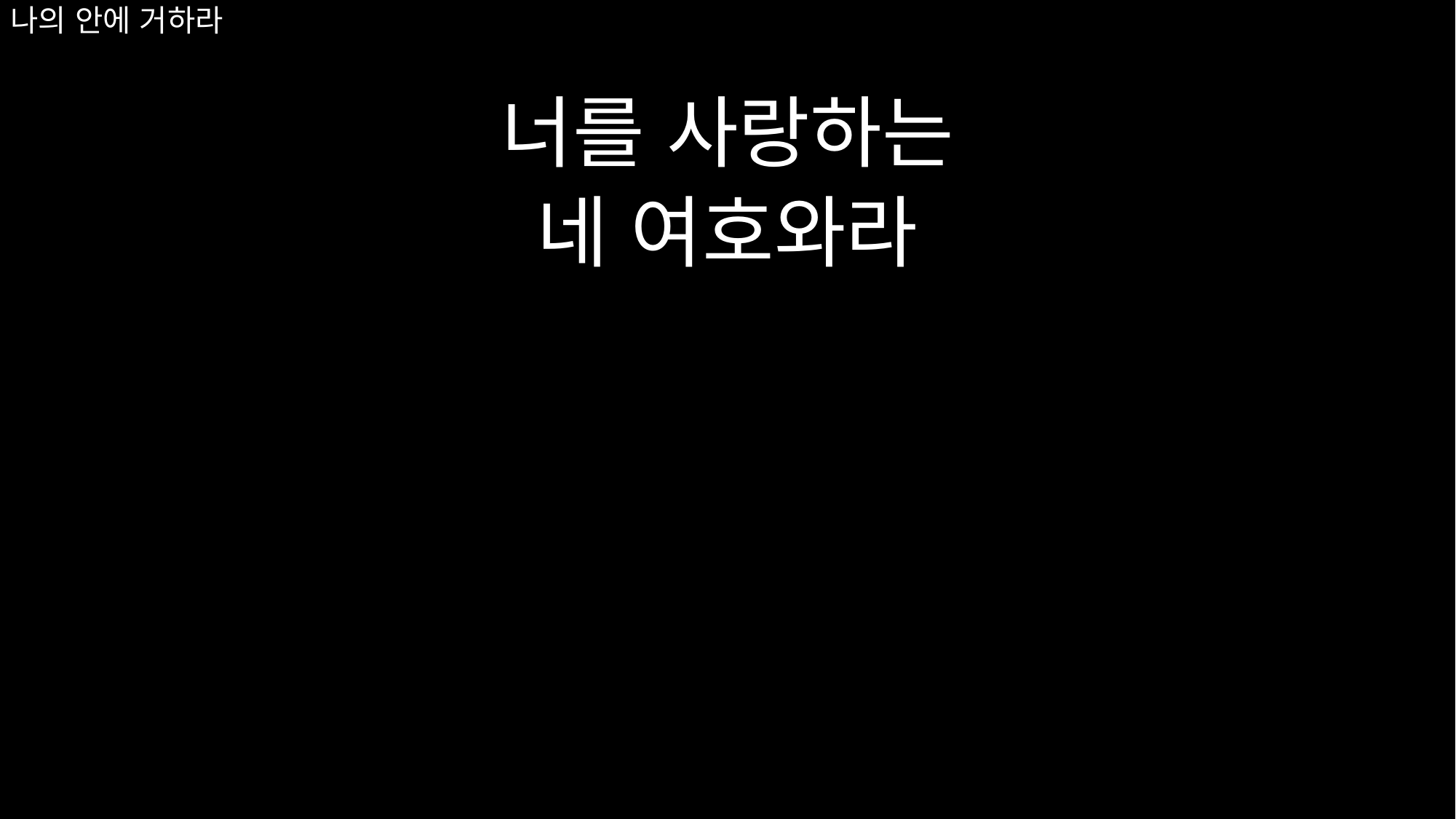

# 나의 안에 거하라
너를 사랑하는
네 여호와라